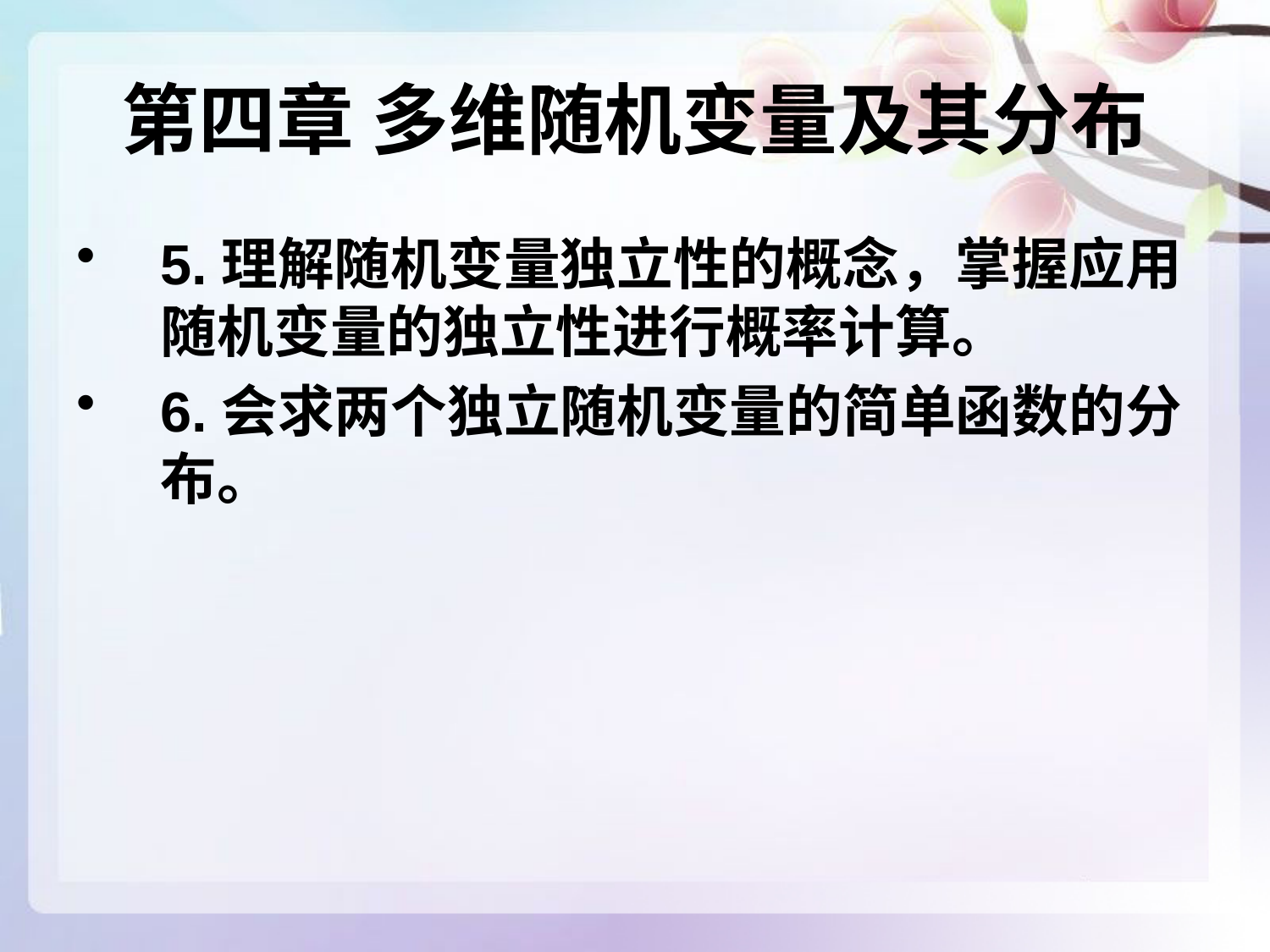

# 第四章 多维随机变量及其分布
5.理解随机变量独立性的概念，掌握应用随机变量的独立性进行概率计算。
6.会求两个独立随机变量的简单函数的分布。